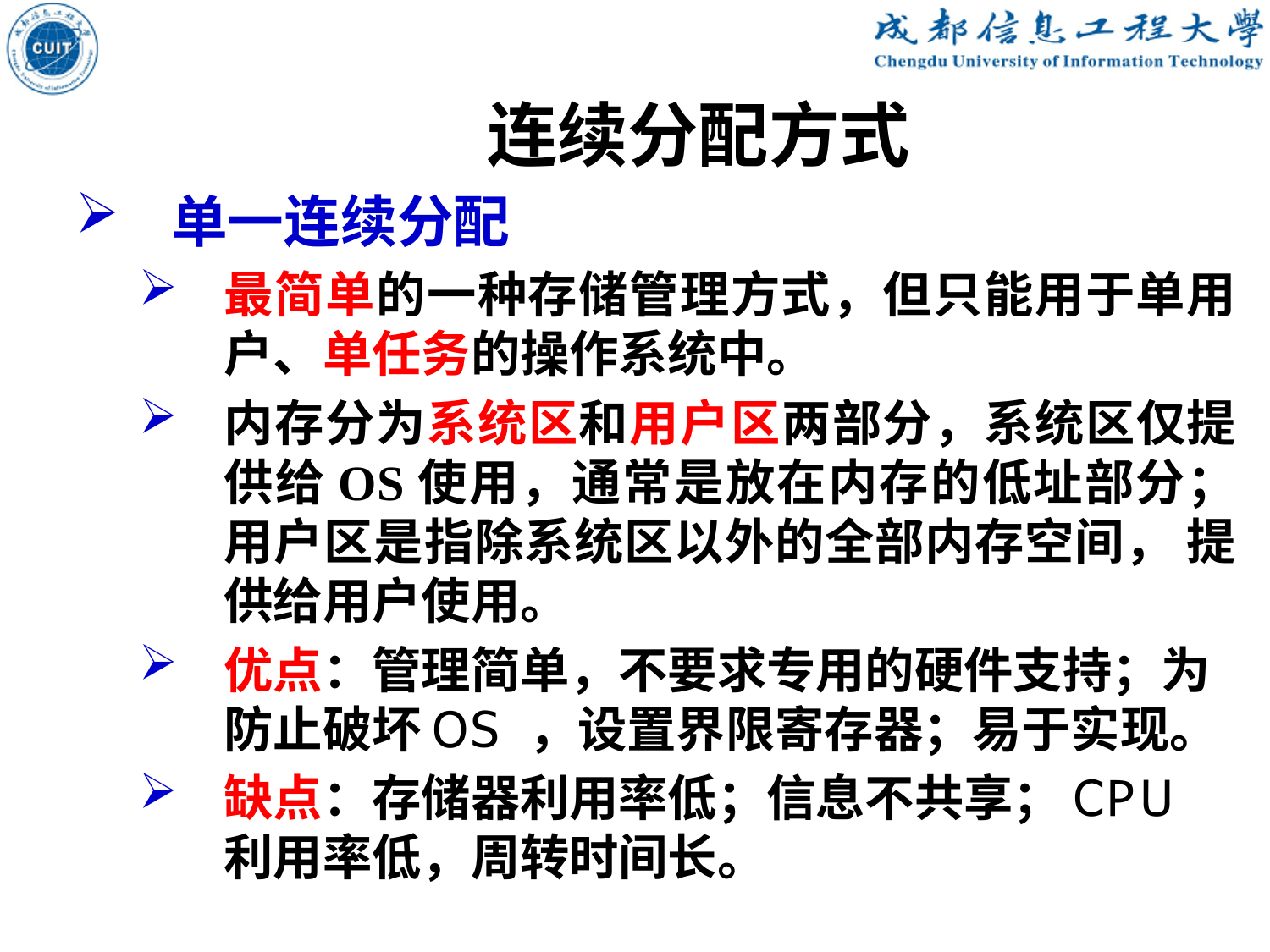

连续分配方式
单一连续分配
最简单的一种存储管理方式，但只能用于单用户、单任务的操作系统中。
内存分为系统区和用户区两部分，系统区仅提供给OS使用，通常是放在内存的低址部分；用户区是指除系统区以外的全部内存空间， 提供给用户使用。
优点：管理简单，不要求专用的硬件支持；为防止破坏OS ，设置界限寄存器；易于实现。
缺点：存储器利用率低；信息不共享；CPU 利用率低，周转时间长。